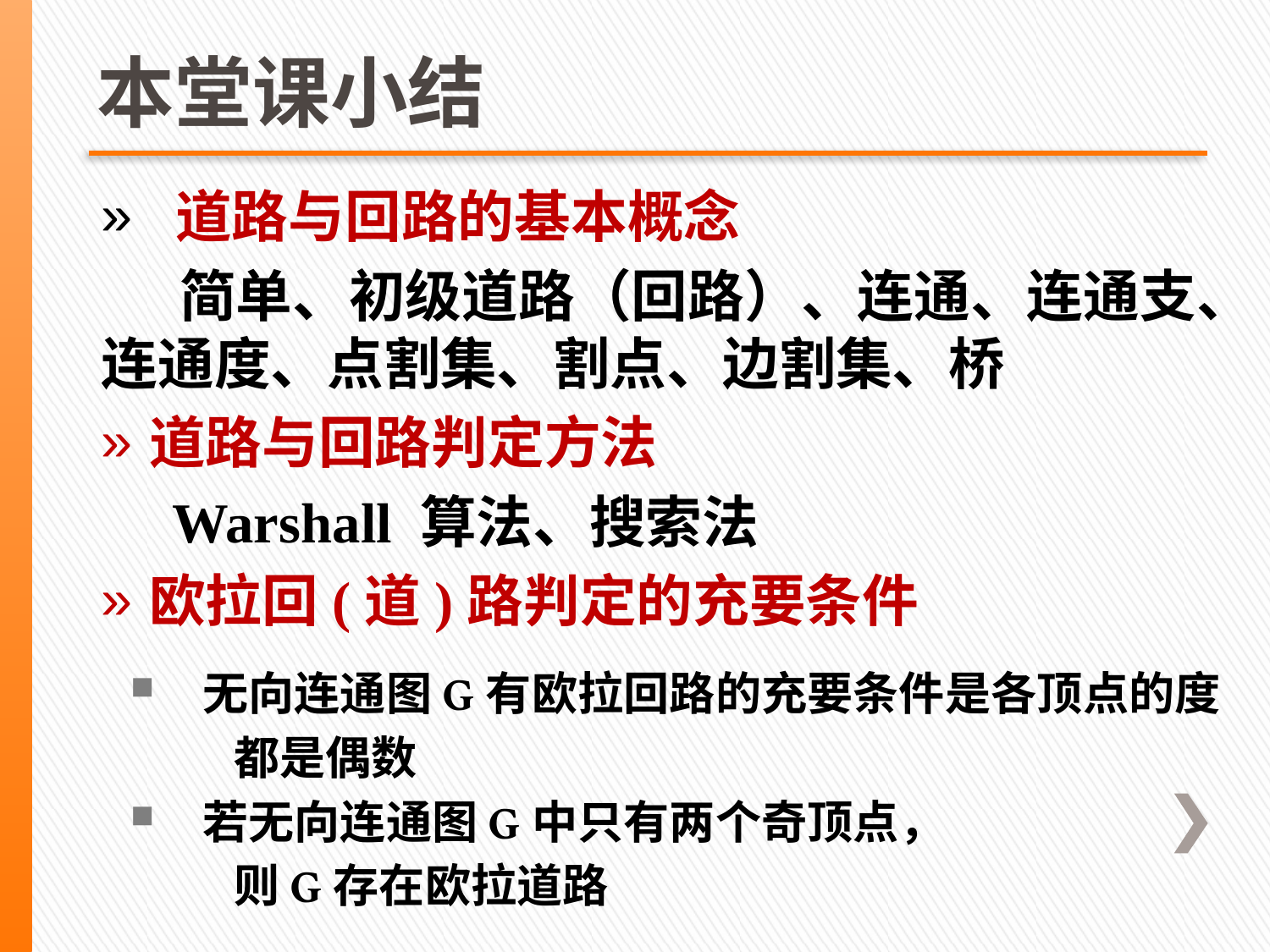

# 本堂课小结
 道路与回路的基本概念
     简单、初级道路（回路）、连通、连通支、连通度、点割集、割点、边割集、桥
道路与回路判定方法
     Warshall 算法、搜索法
欧拉回(道)路判定的充要条件

   无向连通图G有欧拉回路的充要条件是各顶点的度
      都是偶数
   若无向连通图G中只有两个奇顶点，
      则G存在欧拉道路